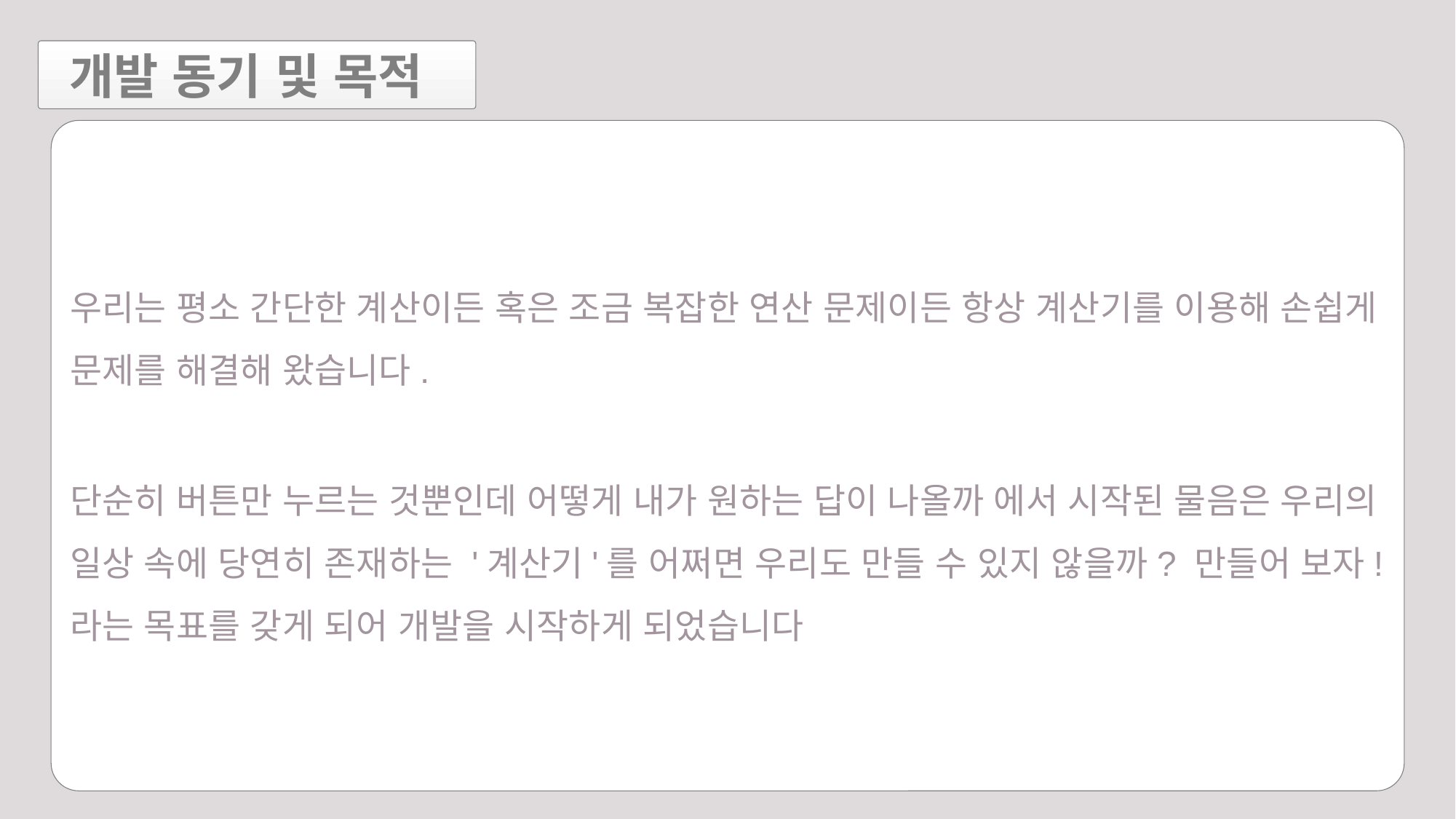

개발 동기 및 목적
우리는 평소 간단한 계산이든 혹은 조금 복잡한 연산 문제이든 항상 계산기를 이용해 손쉽게 문제를 해결해 왔습니다.

단순히 버튼만 누르는 것뿐인데 어떻게 내가 원하는 답이 나올까 에서 시작된 물음은 우리의 일상 속에 당연히 존재하는 '계산기'를 어쩌면 우리도 만들 수 있지 않을까? 만들어 보자!라는 목표를 갖게 되어 개발을 시작하게 되었습니다